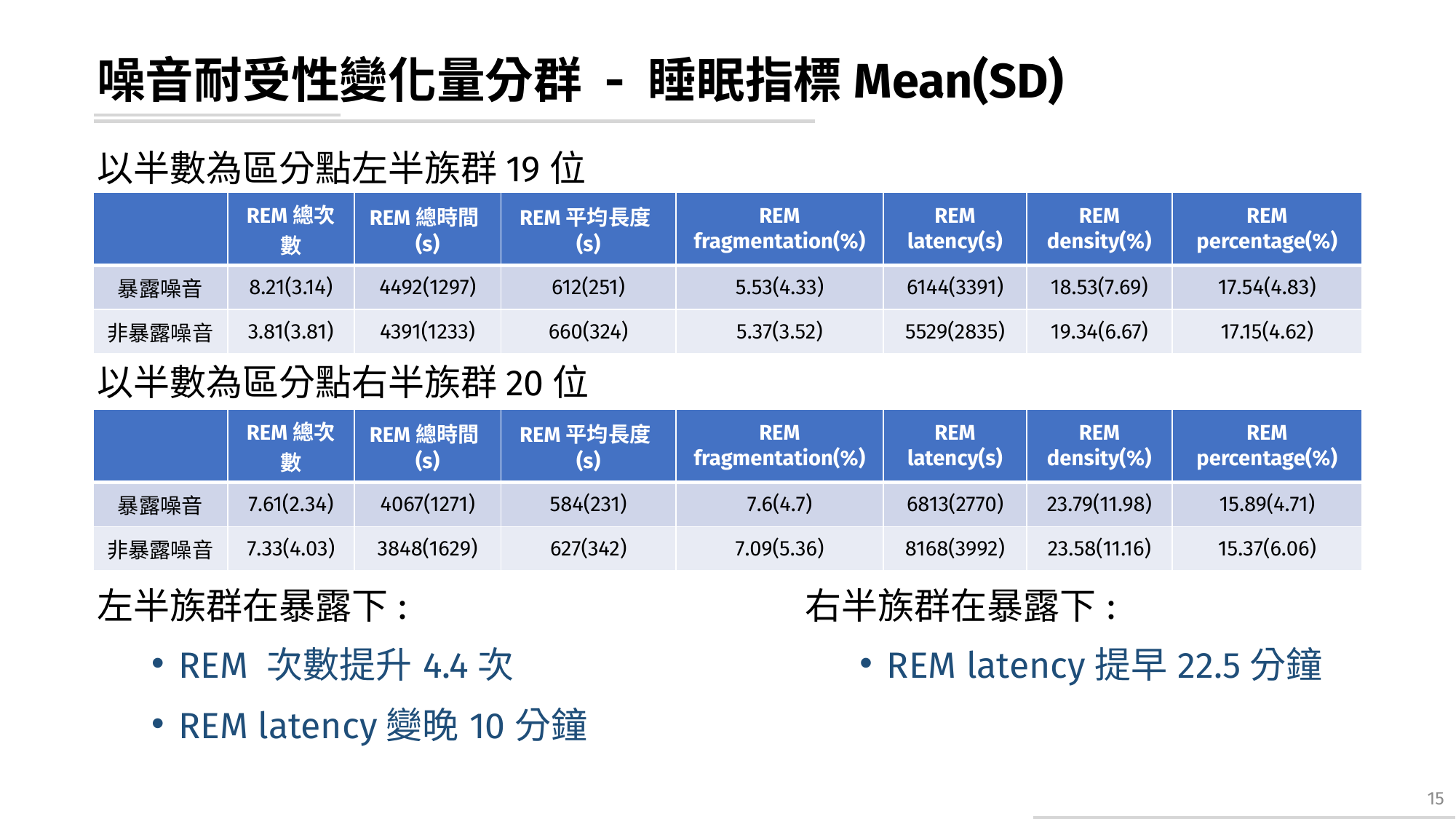

# 噪音耐受性變化量分群 - 睡眠指標Mean(SD)
以半數為區分點左半族群19位
|  | REM總次數 | REM總時間(s) | REM平均長度(s) | REM fragmentation(%) | REM latency(s) | REM density(%) | REM percentage(%) |
| --- | --- | --- | --- | --- | --- | --- | --- |
| 暴露噪音 | 8.21(3.14) | 4492(1297) | 612(251) | 5.53(4.33) | 6144(3391) | 18.53(7.69) | 17.54(4.83) |
| 非暴露噪音 | 3.81(3.81) | 4391(1233) | 660(324) | 5.37(3.52) | 5529(2835) | 19.34(6.67) | 17.15(4.62) |
以半數為區分點右半族群20位
|  | REM總次數 | REM總時間(s) | REM平均長度(s) | REM fragmentation(%) | REM latency(s) | REM density(%) | REM percentage(%) |
| --- | --- | --- | --- | --- | --- | --- | --- |
| 暴露噪音 | 7.61(2.34) | 4067(1271) | 584(231) | 7.6(4.7) | 6813(2770) | 23.79(11.98) | 15.89(4.71) |
| 非暴露噪音 | 7.33(4.03) | 3848(1629) | 627(342) | 7.09(5.36) | 8168(3992) | 23.58(11.16) | 15.37(6.06) |
左半族群在暴露下:
REM 次數提升4.4次
REM latency變晚10分鐘

右半族群在暴露下:
REM latency提早22.5分鐘

15